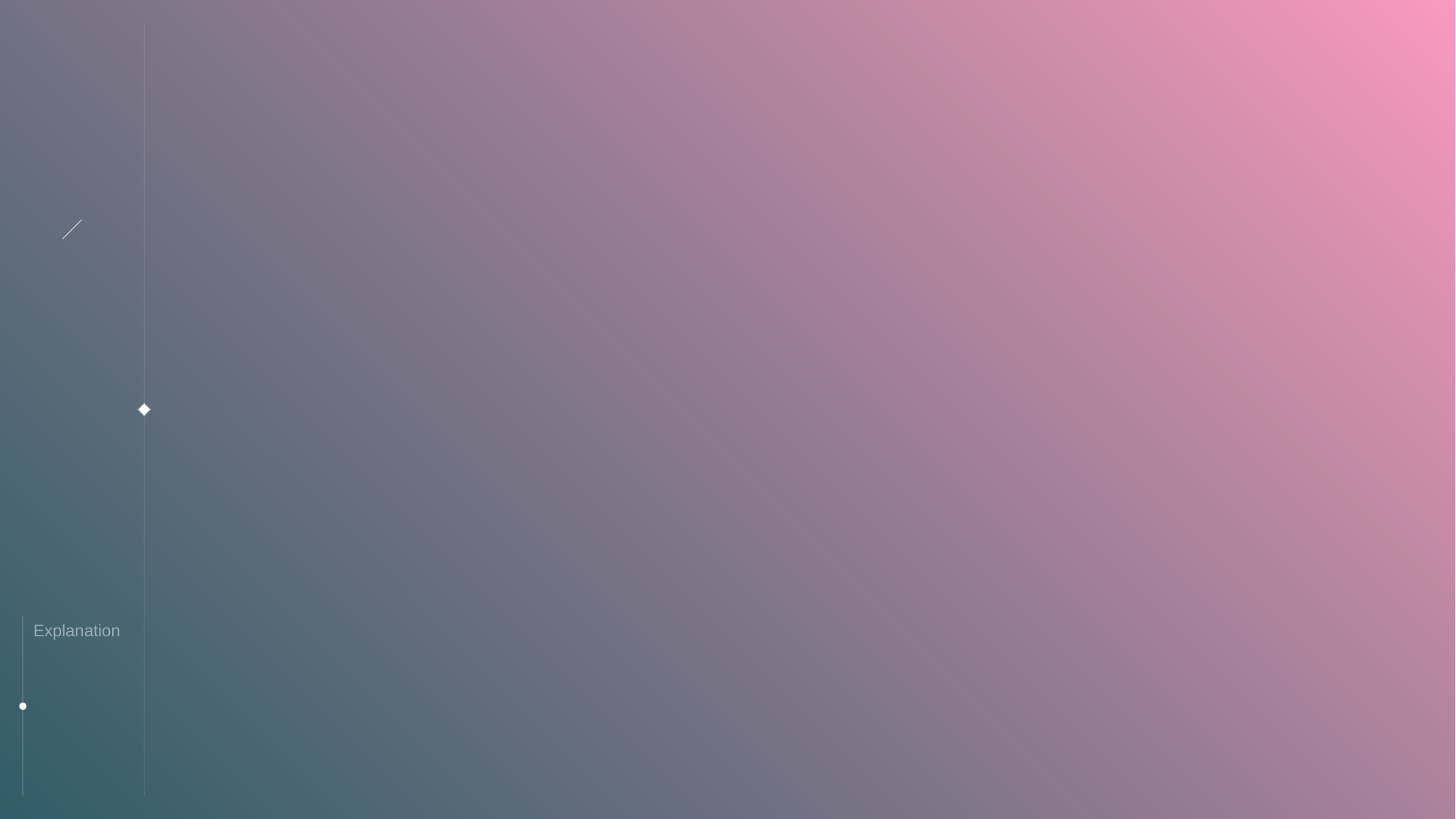

- 화재 발생 시 그 부분에 대한 촬영 및 녹화를 하는데 화재 정도에 따라 위치를 설정하고(너무 가까이 가지 않도록) 그 위치로 누군가가 바로 와서 진압할 수 있도록 설계한다.

 - 컴퓨터 비전을 활용하여 드론에 달린 카메라로 담배꽁초를 찾고 관리자에게 알려주거나 집게를 만들어 스스로 집을 수 있도록 설계할 예정.

 - 복도 외에도 방에 있는 금고같은 중요한 물품들이 잘 있는지 순찰을 할 수 있게 하는데, 방 문이 닫혀있을 시 신호를 주고받아 열릴 수 있도록 할 예정(방 문을 제어해야하기 때문에 구현되기까지는 오래 걸릴 것으로 봄).
Explanation
Concept
Function
Practicality
Problem

6